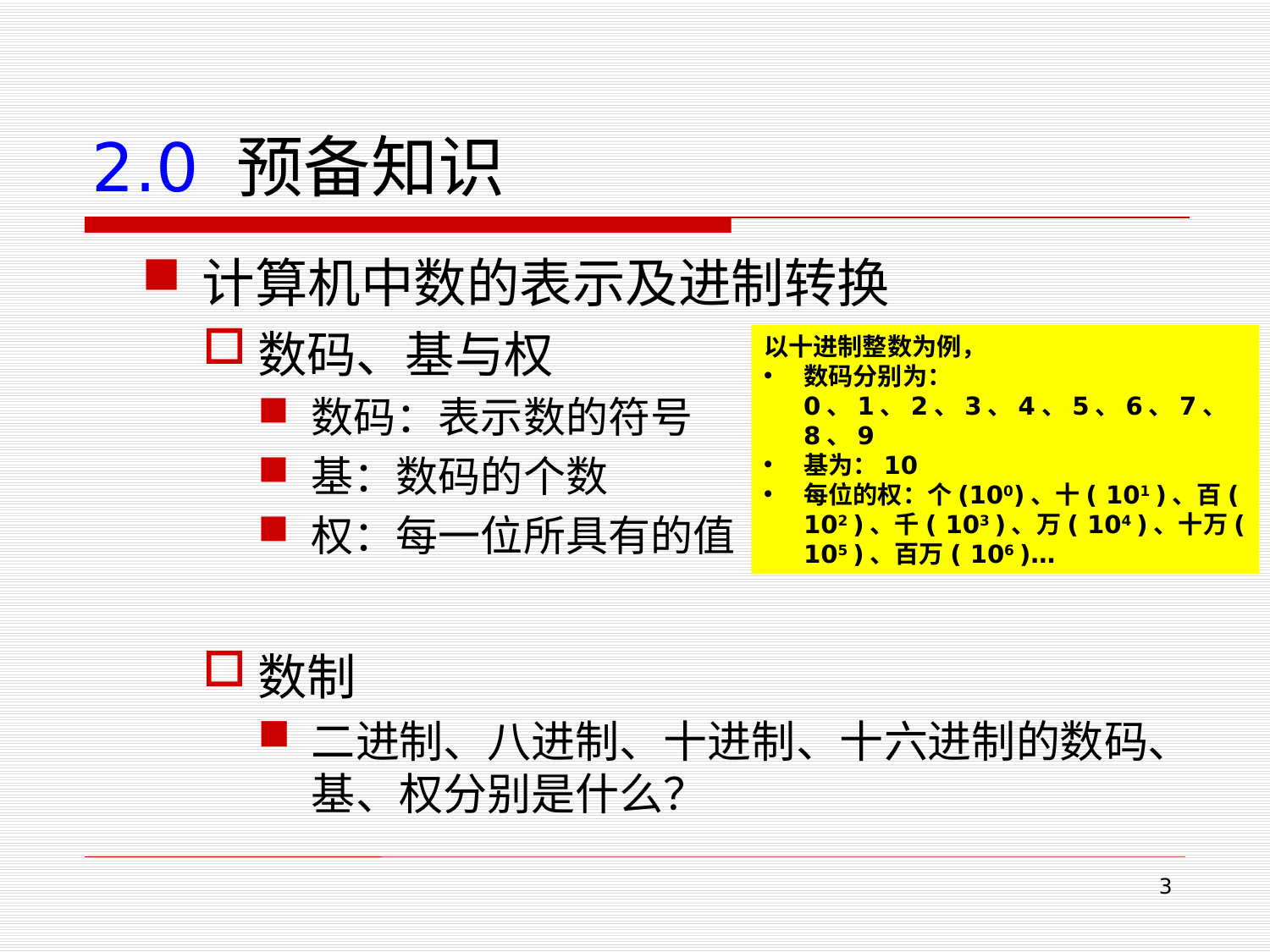

2.0 预备知识
计算机中数的表示及进制转换
数码、基与权
数码：表示数的符号
基：数码的个数
权：每一位所具有的值

数制
二进制、八进制、十进制、十六进制的数码、基、权分别是什么？

以十进制整数为例，
数码分别为：0、1、2、3、4、5、6、7、8、9
基为：10
每位的权：个(100)、十( 101 )、百( 102 )、千( 103 )、万( 104 )、十万( 105 )、百万( 106 )…
3